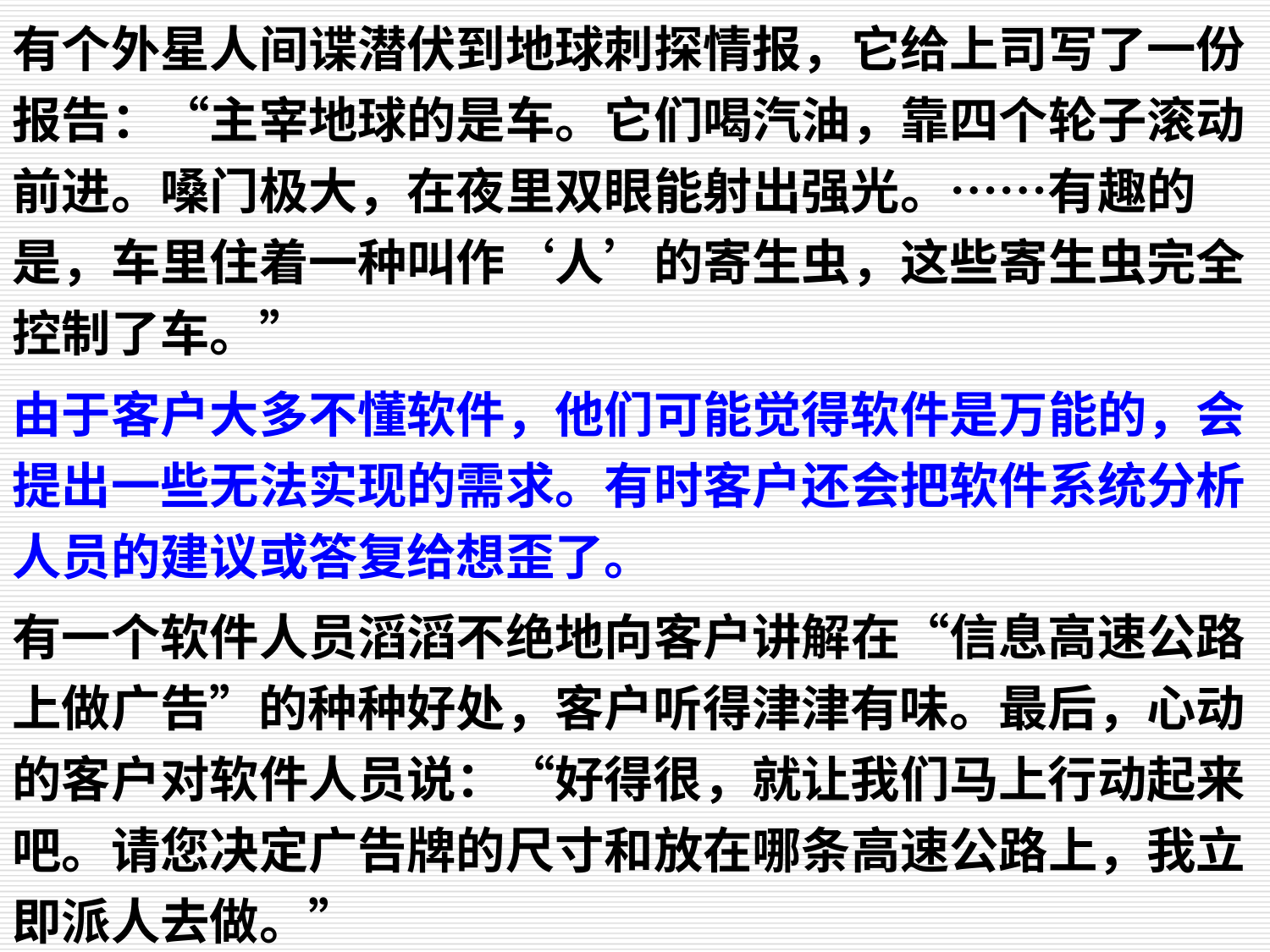

有个外星人间谍潜伏到地球刺探情报，它给上司写了一份报告：“主宰地球的是车。它们喝汽油，靠四个轮子滚动前进。嗓门极大，在夜里双眼能射出强光。……有趣的是，车里住着一种叫作‘人’的寄生虫，这些寄生虫完全控制了车。”
由于客户大多不懂软件，他们可能觉得软件是万能的，会提出一些无法实现的需求。有时客户还会把软件系统分析人员的建议或答复给想歪了。
有一个软件人员滔滔不绝地向客户讲解在“信息高速公路上做广告”的种种好处，客户听得津津有味。最后，心动的客户对软件人员说：“好得很，就让我们马上行动起来吧。请您决定广告牌的尺寸和放在哪条高速公路上，我立即派人去做。”